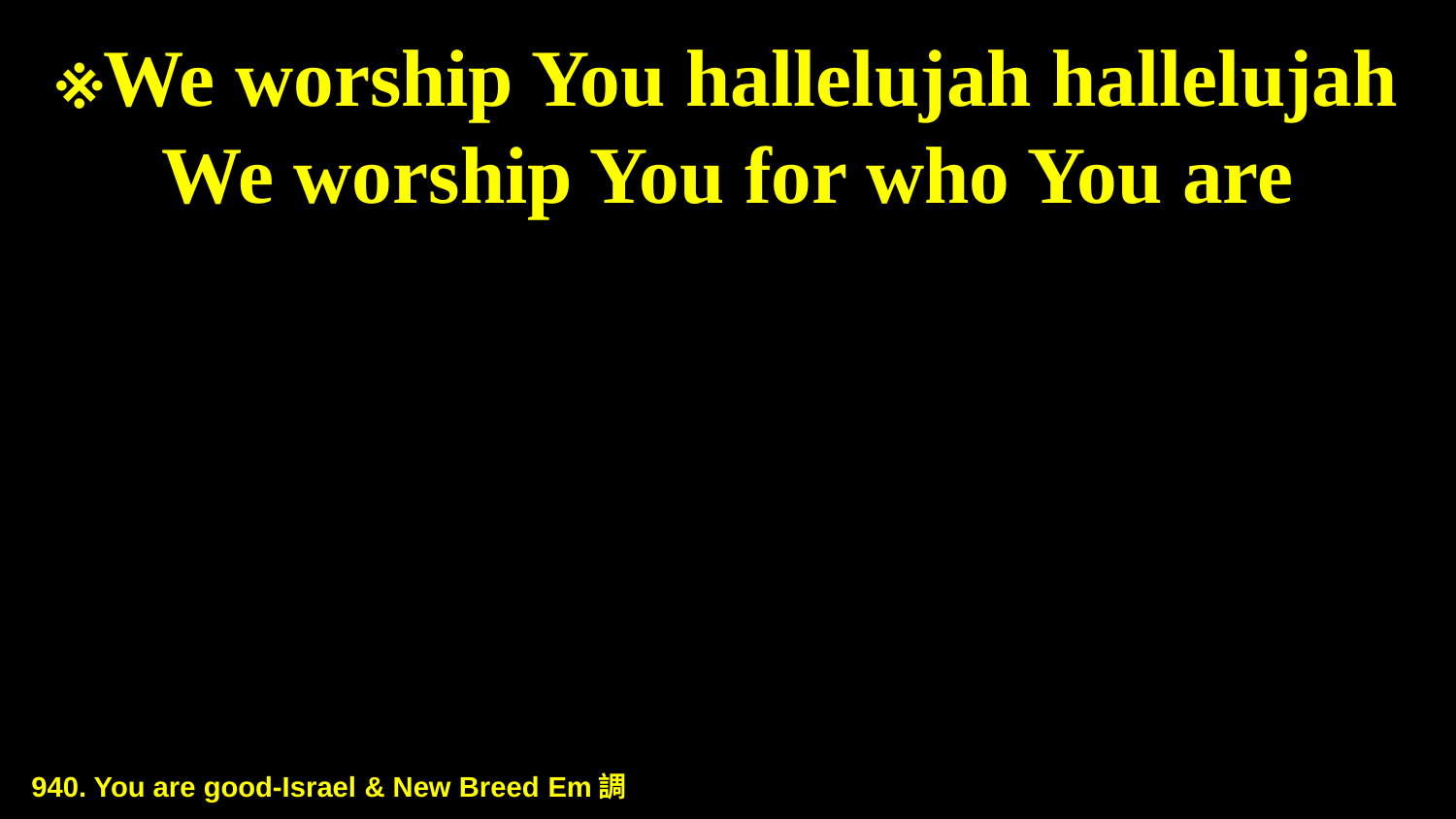

# ※We worship You hallelujah hallelujah We worship You for who You are
940. You are good-Israel & New Breed Em調